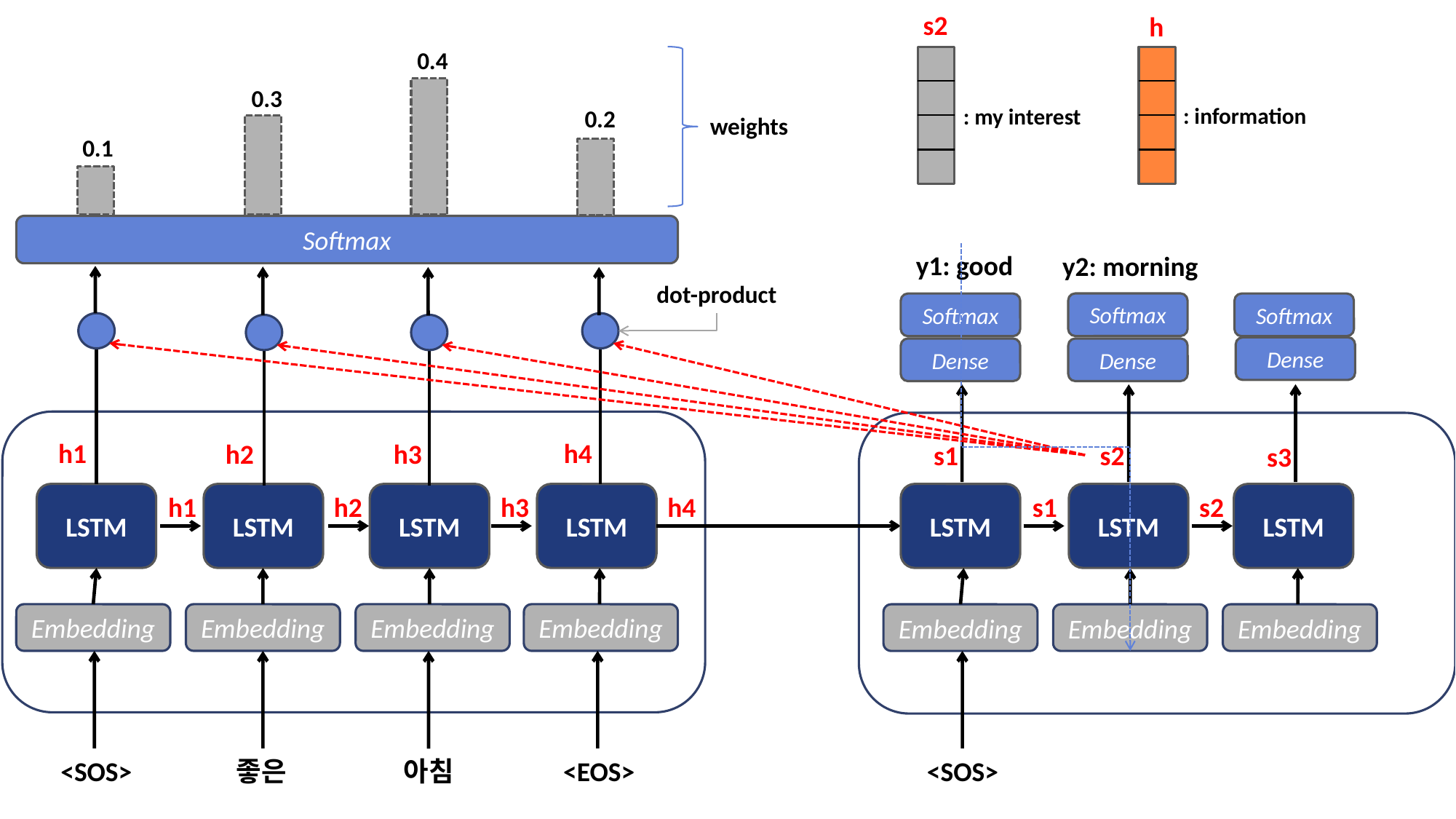

s2
h
0.4

0.3

: information
: my interest
0.2
weights

0.1

Softmax
 y1: good
y2: morning
dot-product
Softmax
Softmax
Softmax

Dense
Dense
Dense

h4
h1
h2
h3
s1
s2
s3
LSTM
LSTM
LSTM
LSTM
h1
h2
h3
h4
LSTM
LSTM
LSTM
s1
s2
Embedding
Embedding
Embedding
Embedding
Embedding
Embedding
Embedding
<EOS>
 <SOS>
좋은
아침
 <SOS>